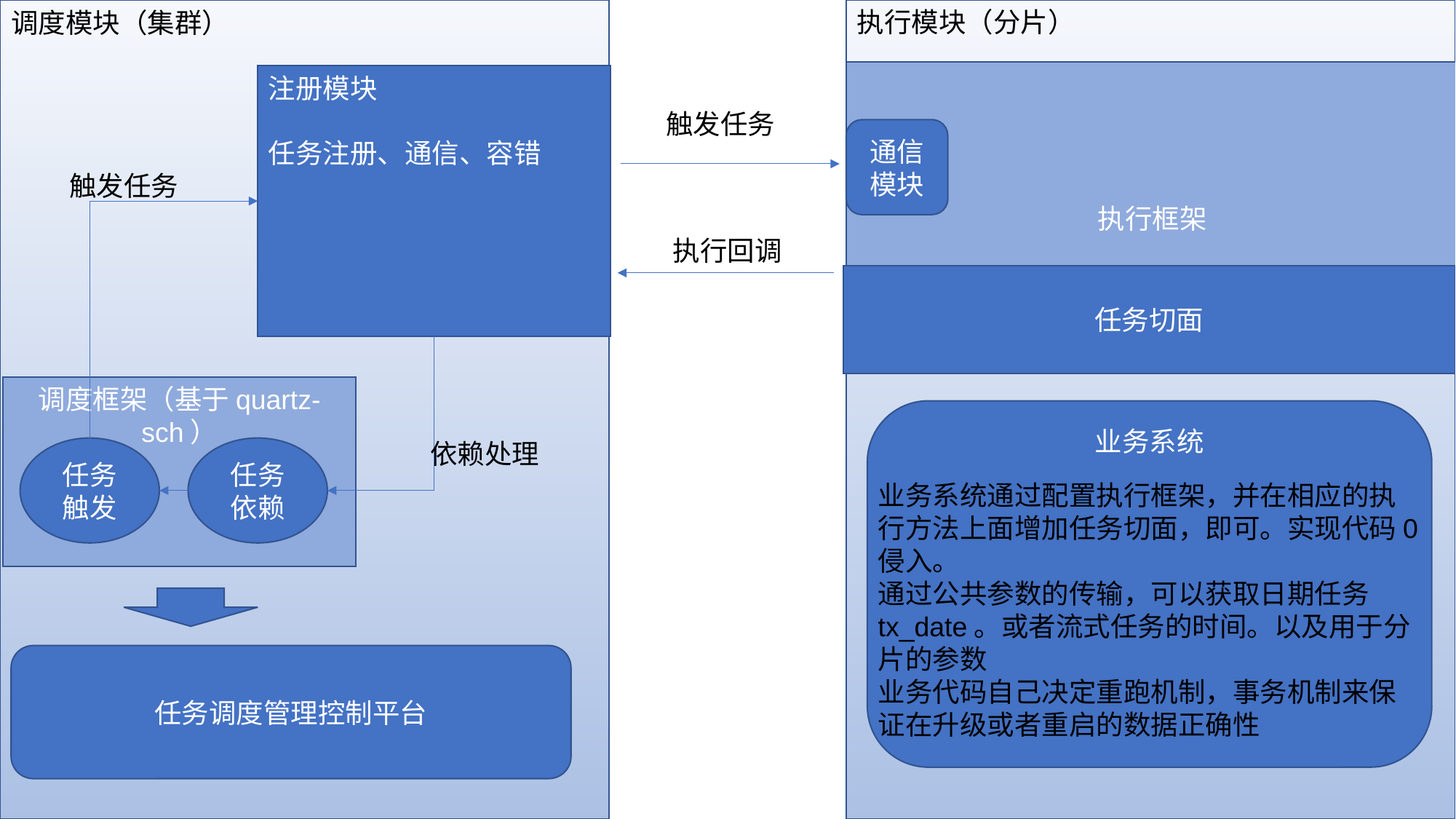

调度模块（集群）
执行模块（分片）
执行框架
注册模块

任务注册、通信、容错
触发任务
通信模块
触发任务
执行回调
任务切面
调度框架（基于quartz-sch）
业务系统
依赖处理
任务依赖
任务触发
业务系统通过配置执行框架，并在相应的执行方法上面增加任务切面，即可。实现代码0侵入。
通过公共参数的传输，可以获取日期任务tx_date。或者流式任务的时间。以及用于分片的参数
业务代码自己决定重跑机制，事务机制来保证在升级或者重启的数据正确性

任务调度管理控制平台